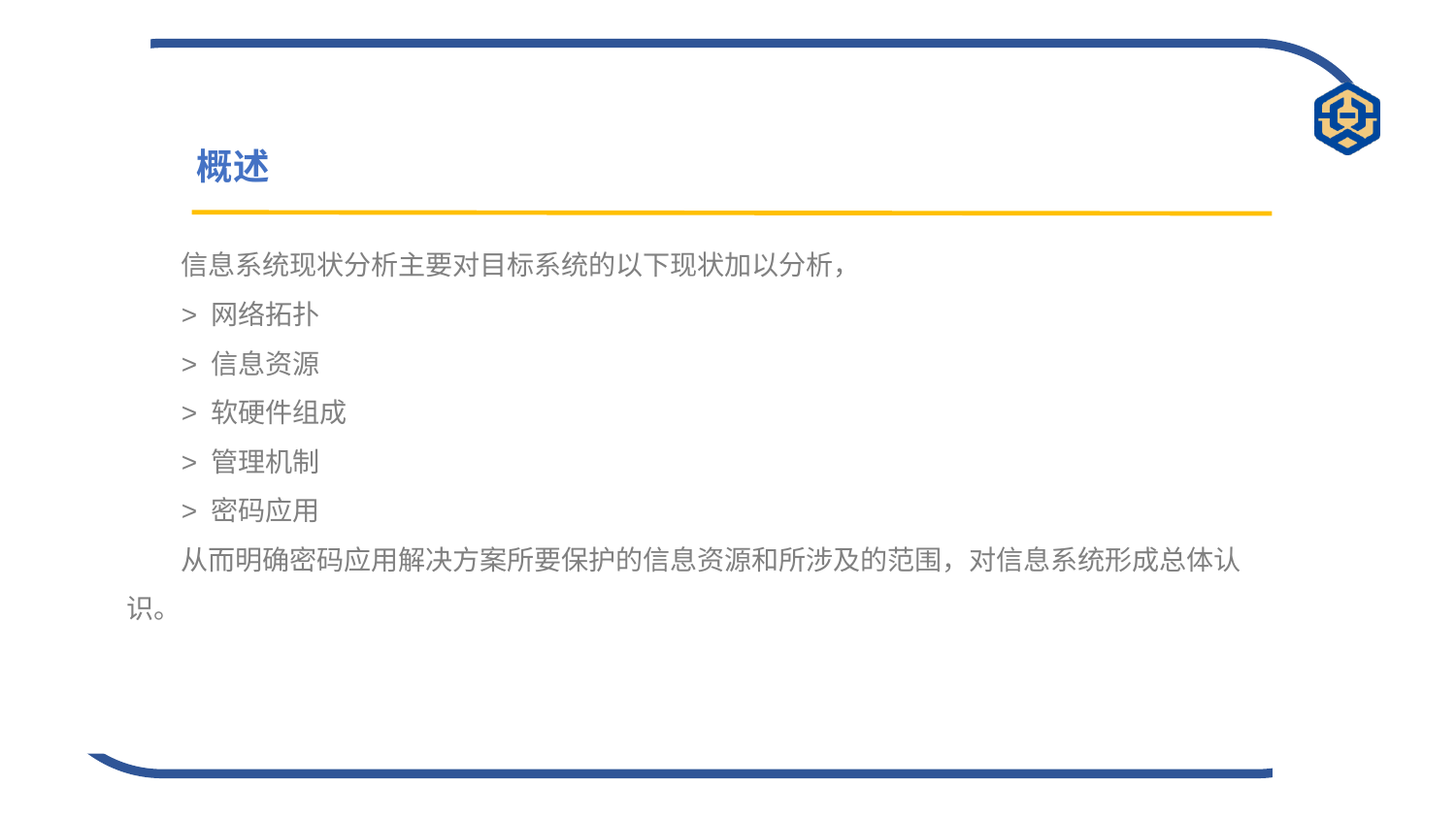

概述
信息系统现状分析主要对目标系统的以下现状加以分析，
> 网络拓扑
> 信息资源
> 软硬件组成
> 管理机制
> 密码应用
从而明确密码应用解决方案所要保护的信息资源和所涉及的范围，对信息系统形成总体认识。